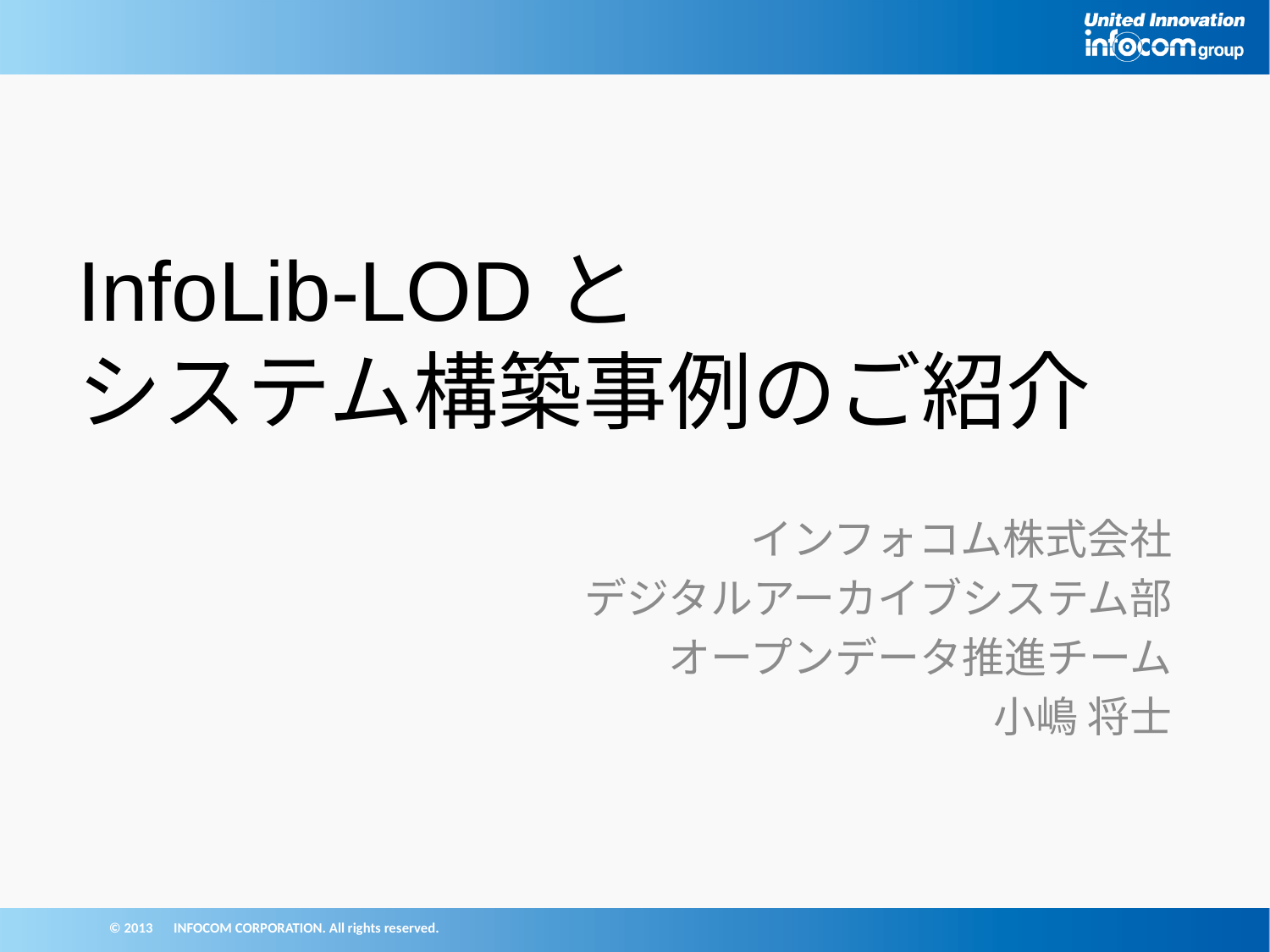

# InfoLib-LODと システム構築事例のご紹介
インフォコム株式会社
デジタルアーカイブシステム部
オープンデータ推進チーム
小嶋 将士